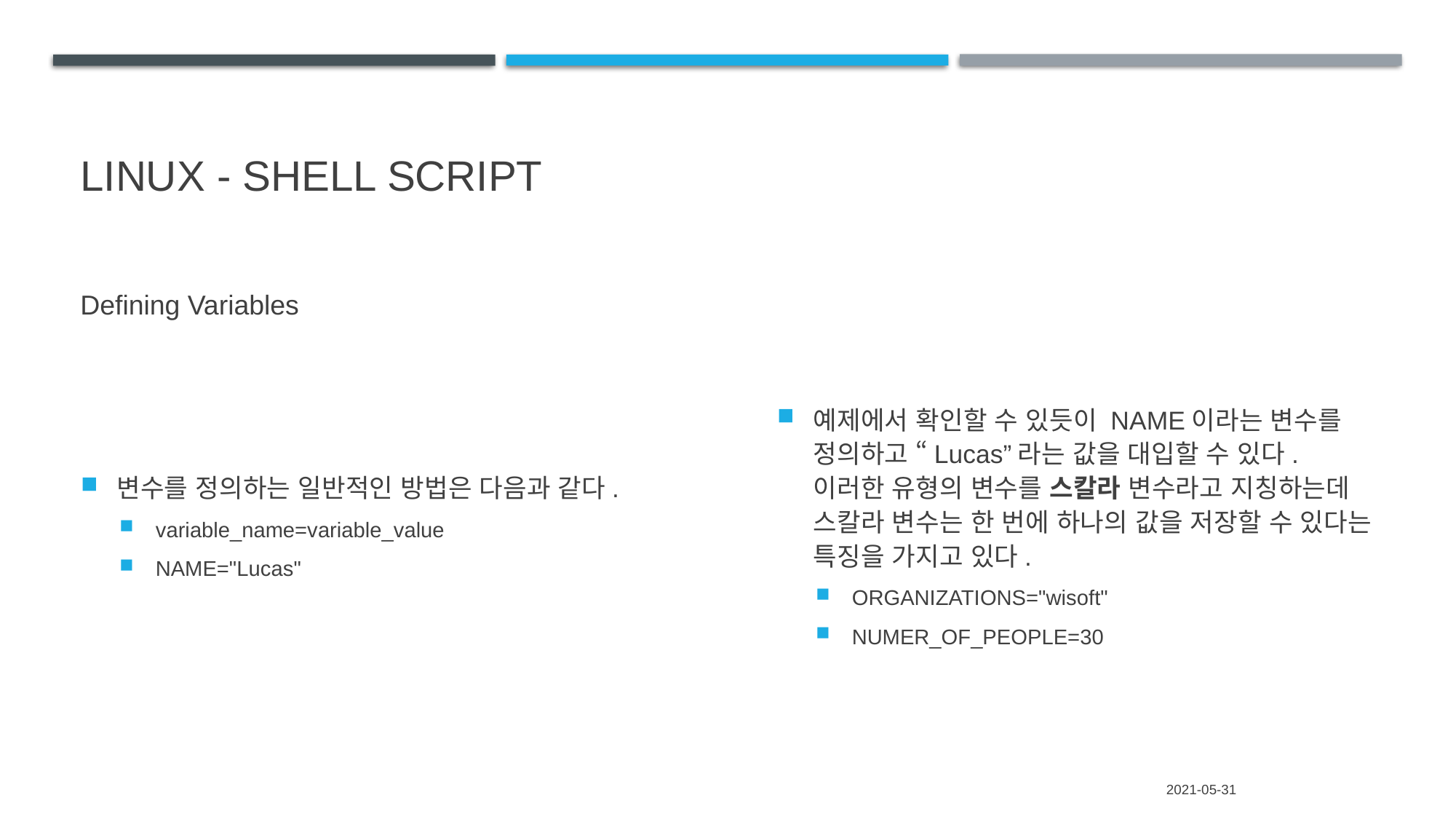

# Linux - shell script
Defining Variables
변수를 정의하는 일반적인 방법은 다음과 같다.
variable_name=variable_value
NAME="Lucas"
예제에서 확인할 수 있듯이 NAME이라는 변수를 정의하고 “Lucas”라는 값을 대입할 수 있다. 이러한 유형의 변수를 스칼라 변수라고 지칭하는데 스칼라 변수는 한 번에 하나의 값을 저장할 수 있다는 특징을 가지고 있다.
ORGANIZATIONS="wisoft"
NUMER_OF_PEOPLE=30
2021-05-31